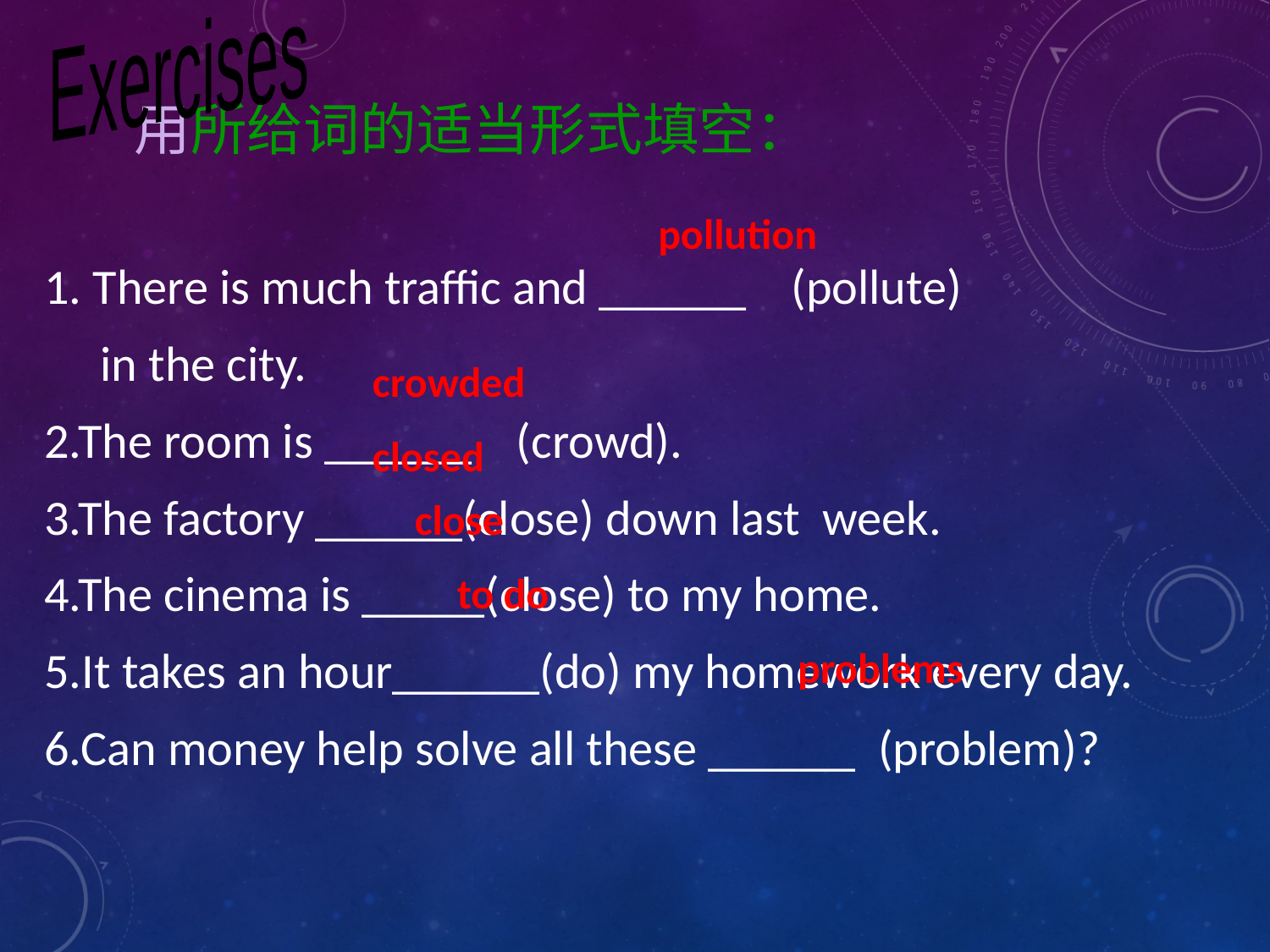

Exercises
# 用所给词的适当形式填空：
1. There is much traffic and ______    (pollute)
     in the city.
2.The room is ______    (crowd).
3.The factory ______(close) down last  week.
4.The cinema is _____(close) to my home.
5.It takes an hour______(do) my homework every day.
6.Can money help solve all these ______  (problem)?
pollution
crowded
closed
close
to do
problems